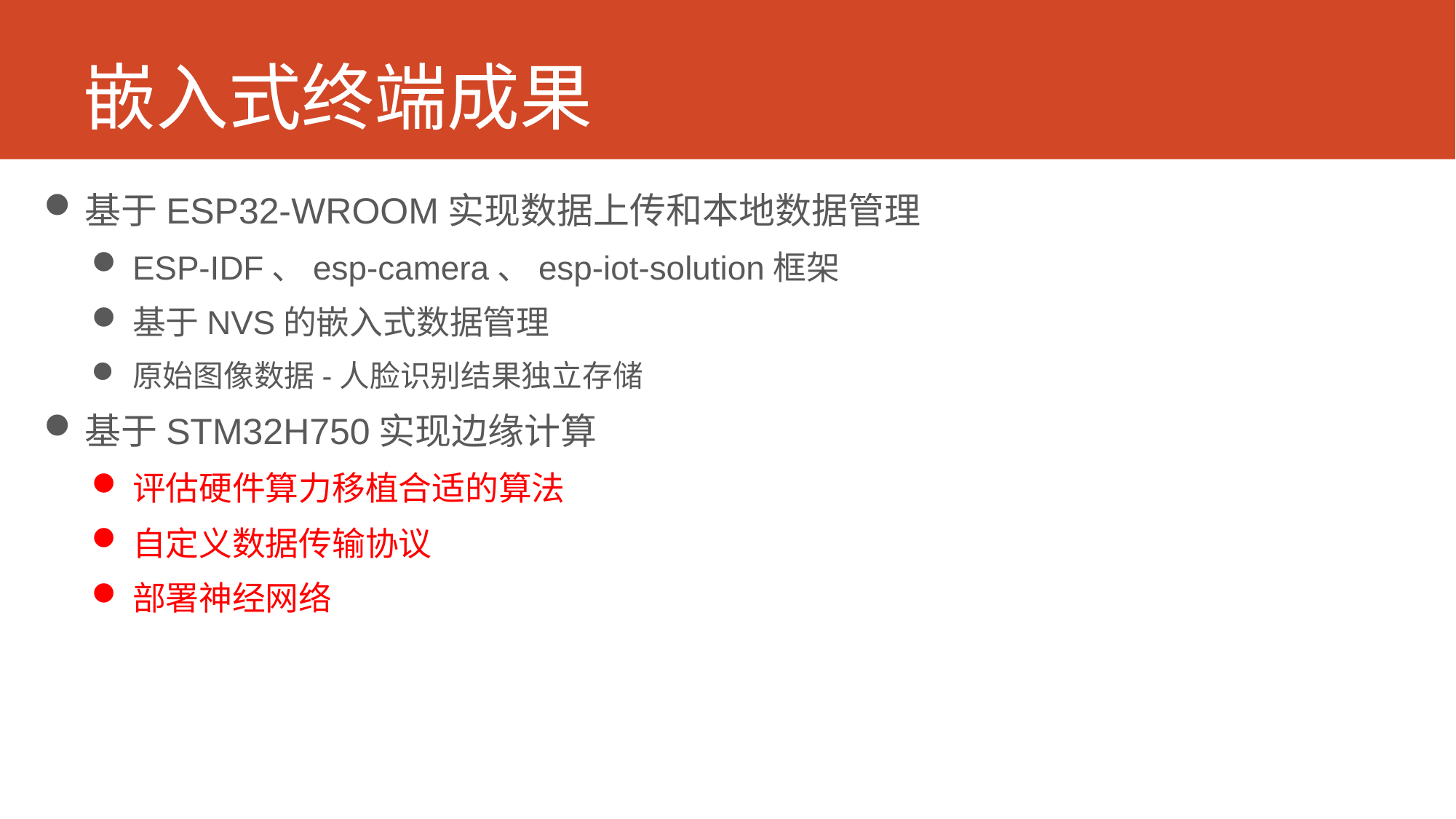

# 嵌入式终端成果
基于ESP32-WROOM实现数据上传和本地数据管理
ESP-IDF、esp-camera、esp-iot-solution框架
基于NVS的嵌入式数据管理
原始图像数据-人脸识别结果独立存储
基于STM32H750实现边缘计算
评估硬件算力移植合适的算法
自定义数据传输协议
部署神经网络